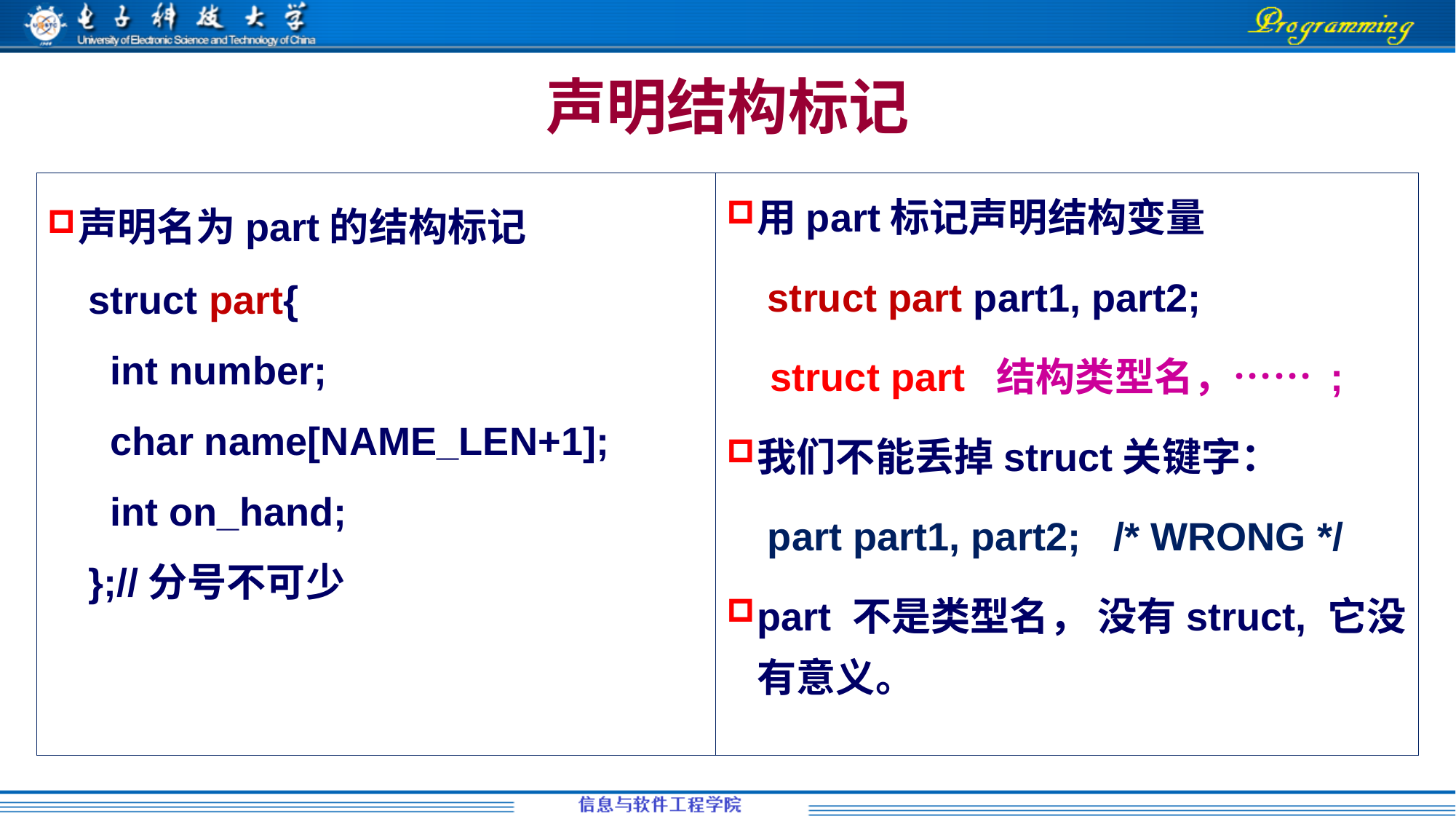

# 声明结构标记
声明名为part的结构标记
struct part{
  int number;
  char name[NAME_LEN+1];
  int on_hand;
};//分号不可少
用part标记声明结构变量
struct part part1, part2;
    struct part  结构类型名，…… ;
我们不能丢掉struct关键字：
part part1, part2;   /* WRONG */
part 不是类型名， 没有struct, 它没有意义。